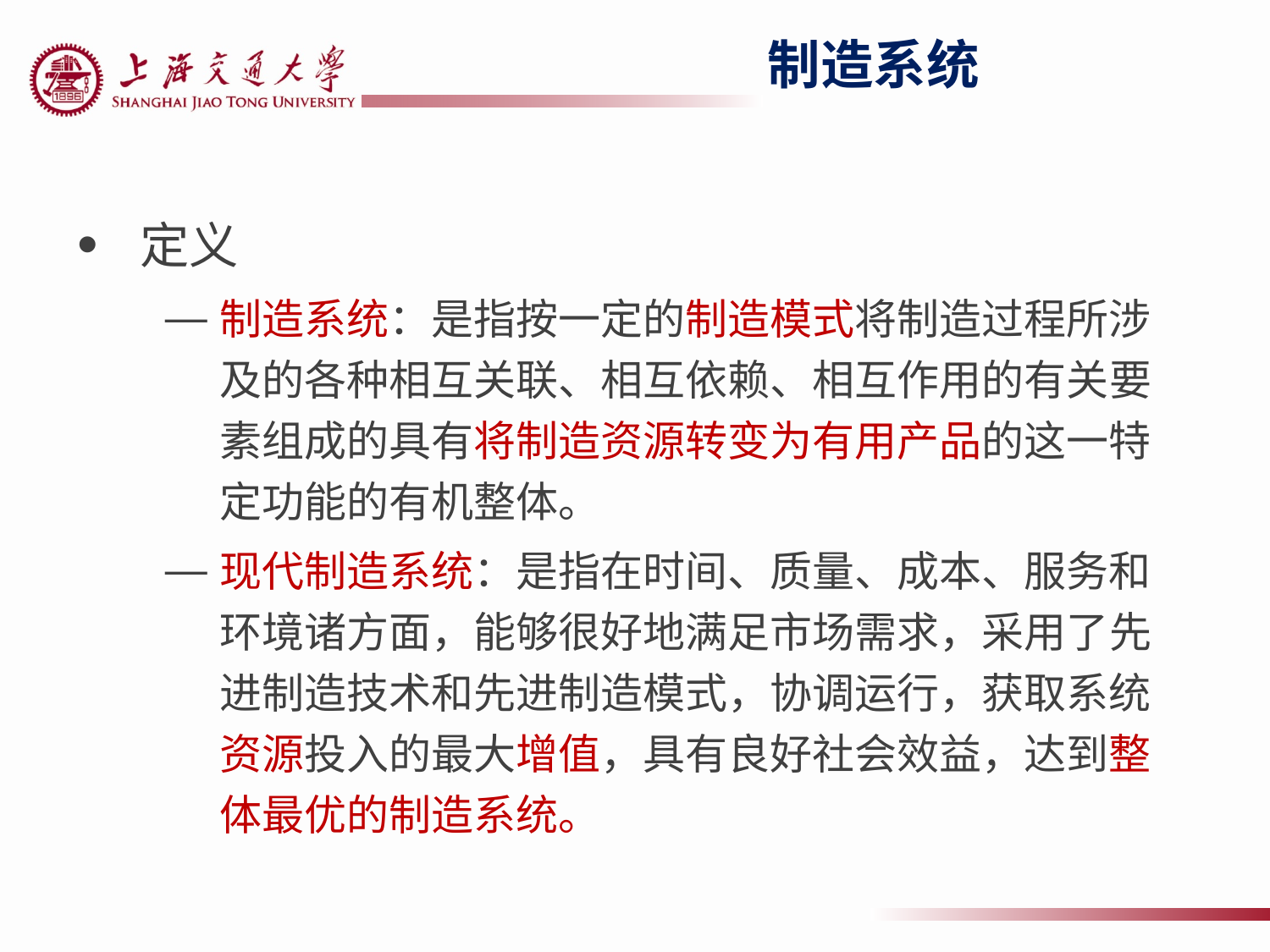

# 制造系统
定义
制造系统：是指按一定的制造模式将制造过程所涉及的各种相互关联、相互依赖、相互作用的有关要素组成的具有将制造资源转变为有用产品的这一特定功能的有机整体。
现代制造系统：是指在时间、质量、成本、服务和环境诸方面，能够很好地满足市场需求，采用了先进制造技术和先进制造模式，协调运行，获取系统资源投入的最大增值，具有良好社会效益，达到整体最优的制造系统。